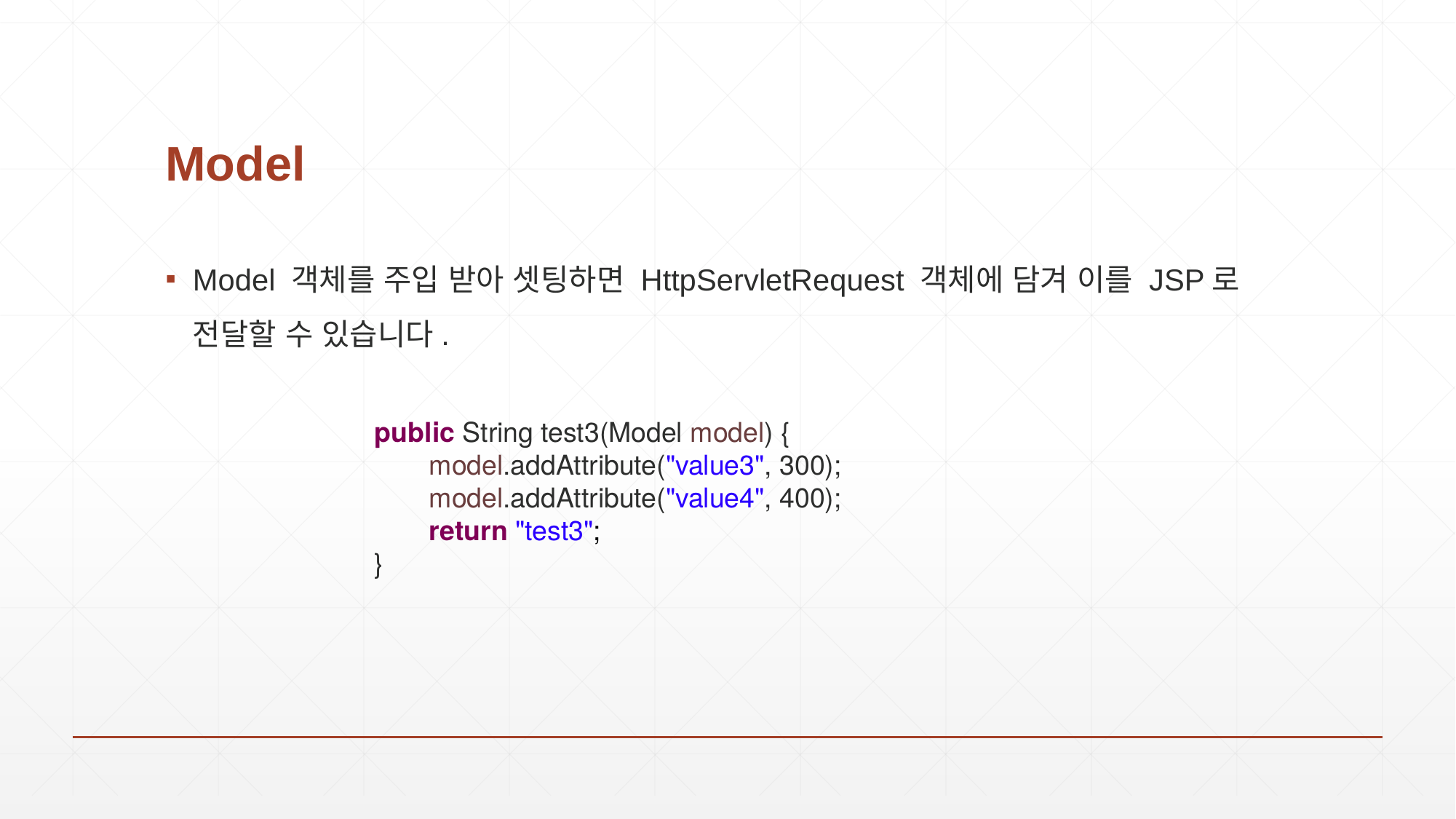

# Model
Model 객체를 주입 받아 셋팅하면 HttpServletRequest 객체에 담겨 이를 JSP로 전달할 수 있습니다.
public String test3(Model model) {
model.addAttribute("value3", 300);
model.addAttribute("value4", 400);
return "test3";
}